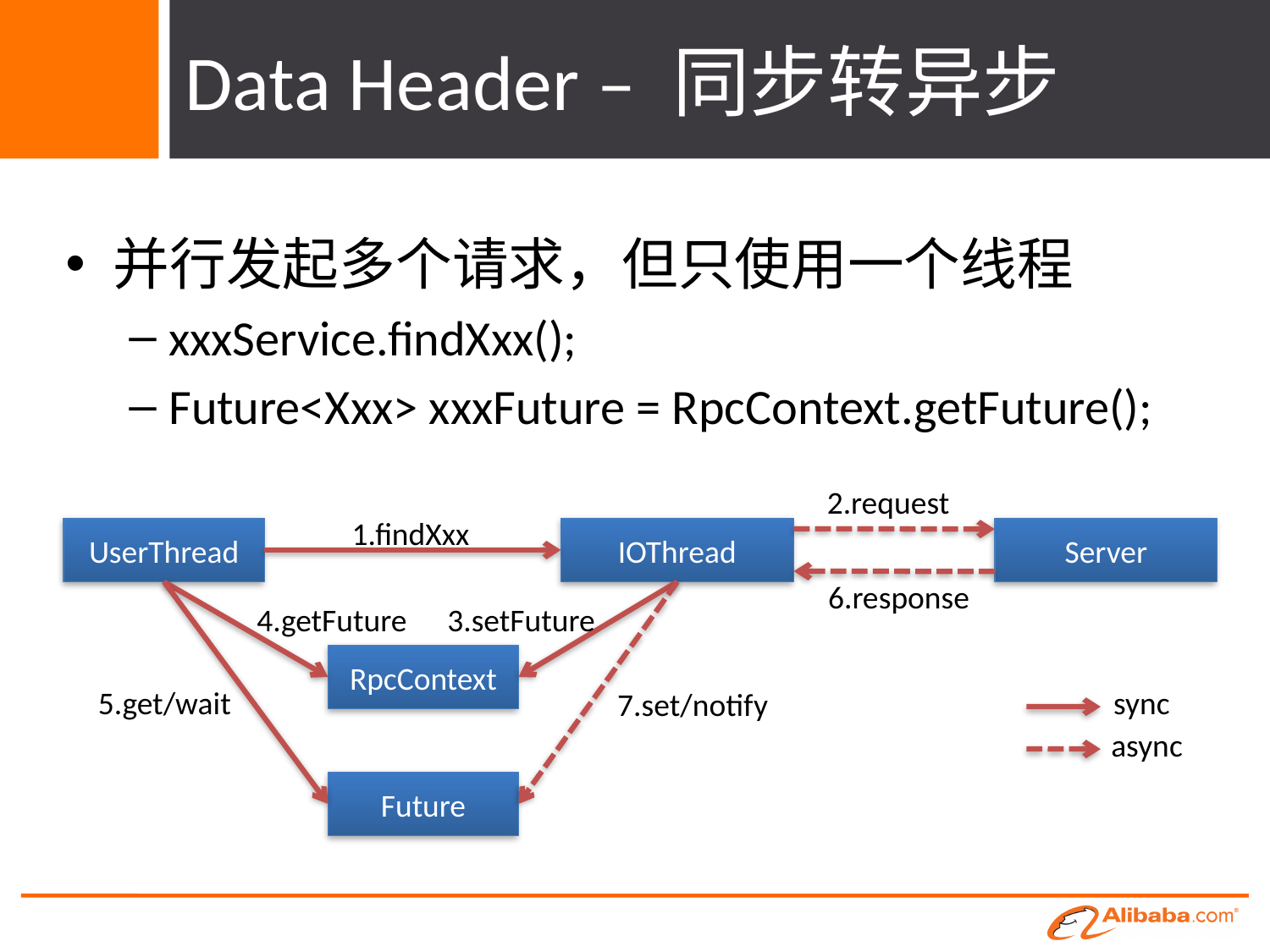

# Data Header – 同步转异步
并行发起多个请求，但只使用一个线程
xxxService.findXxx();
Future<Xxx> xxxFuture = RpcContext.getFuture();

2.request
1.findXxx
UserThread
IOThread
Server
6.response
4.getFuture
3.setFuture
RpcContext
5.get/wait
sync
7.set/notify
async
Future